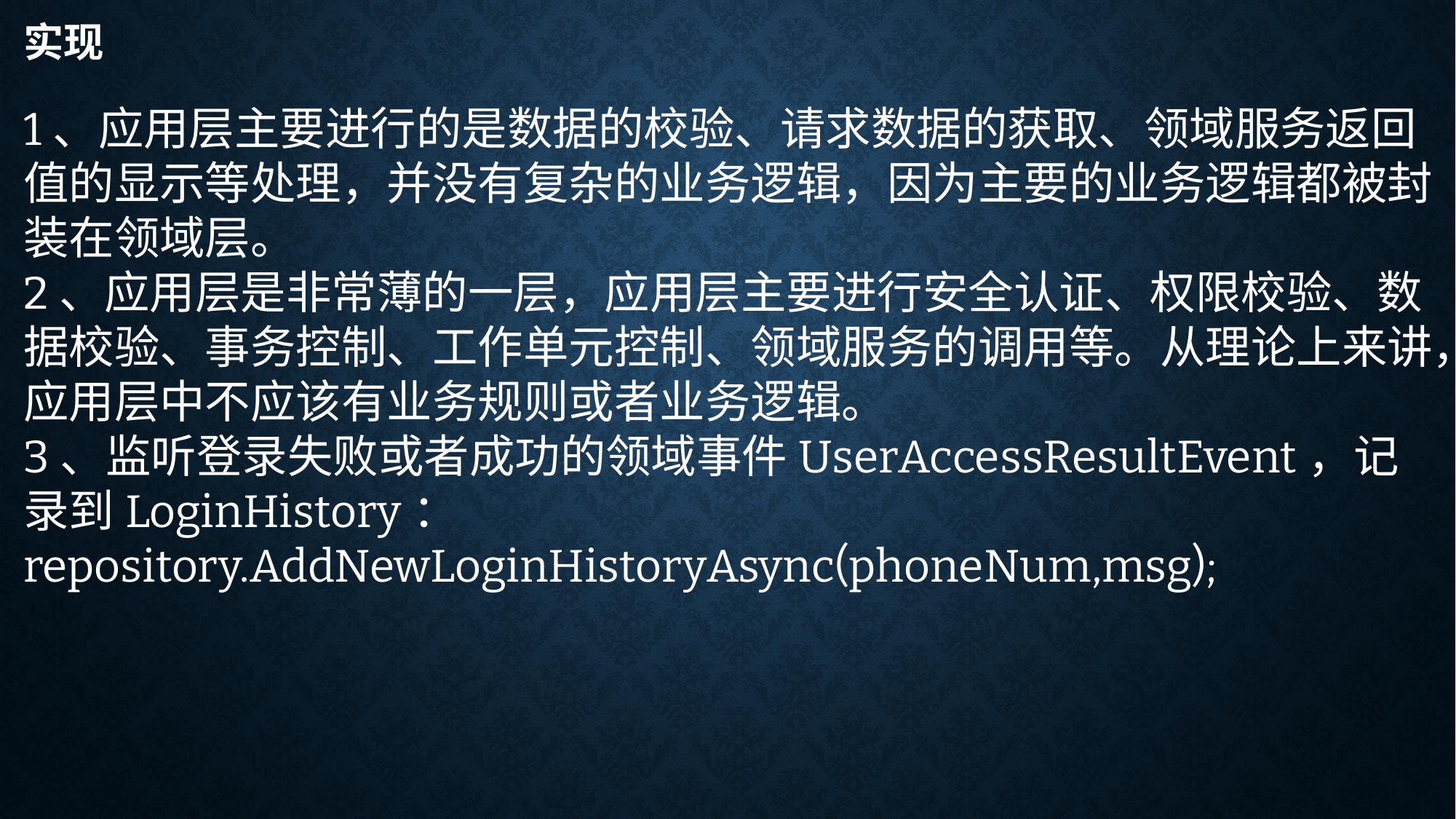

# 实现
1、应用层主要进行的是数据的校验、请求数据的获取、领域服务返回值的显示等处理，并没有复杂的业务逻辑，因为主要的业务逻辑都被封装在领域层。
2、应用层是非常薄的一层，应用层主要进行安全认证、权限校验、数据校验、事务控制、工作单元控制、领域服务的调用等。从理论上来讲，应用层中不应该有业务规则或者业务逻辑。
3、监听登录失败或者成功的领域事件UserAccessResultEvent，记录到LoginHistory：
repository.AddNewLoginHistoryAsync(phoneNum,msg);